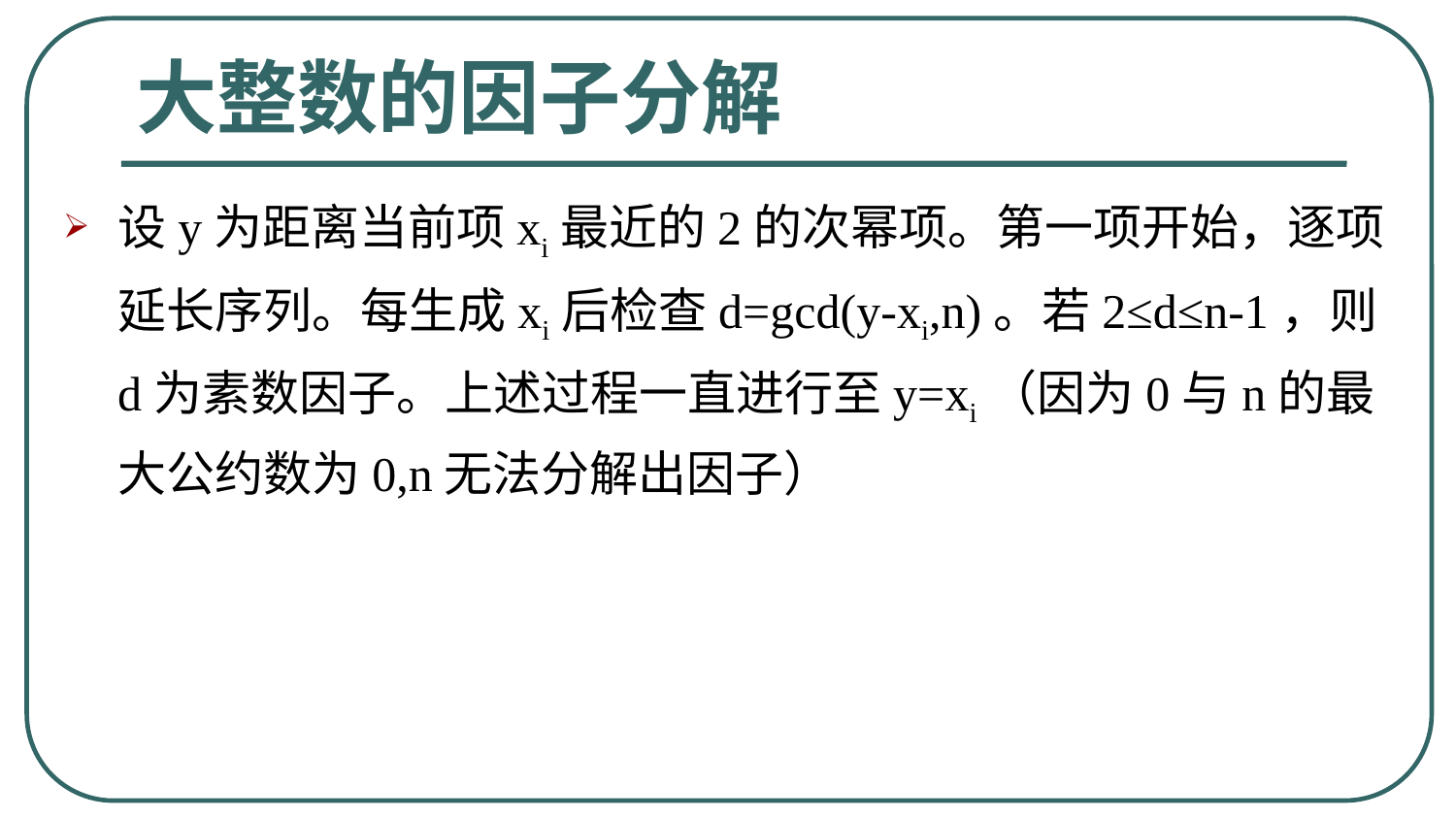

# 大整数的因子分解
设y为距离当前项xi最近的2的次幂项。第一项开始，逐项延长序列。每生成xi后检查d=gcd(y-xi,n)。若2≤d≤n-1，则d为素数因子。上述过程一直进行至y=xi（因为0与n的最大公约数为0,n无法分解出因子）